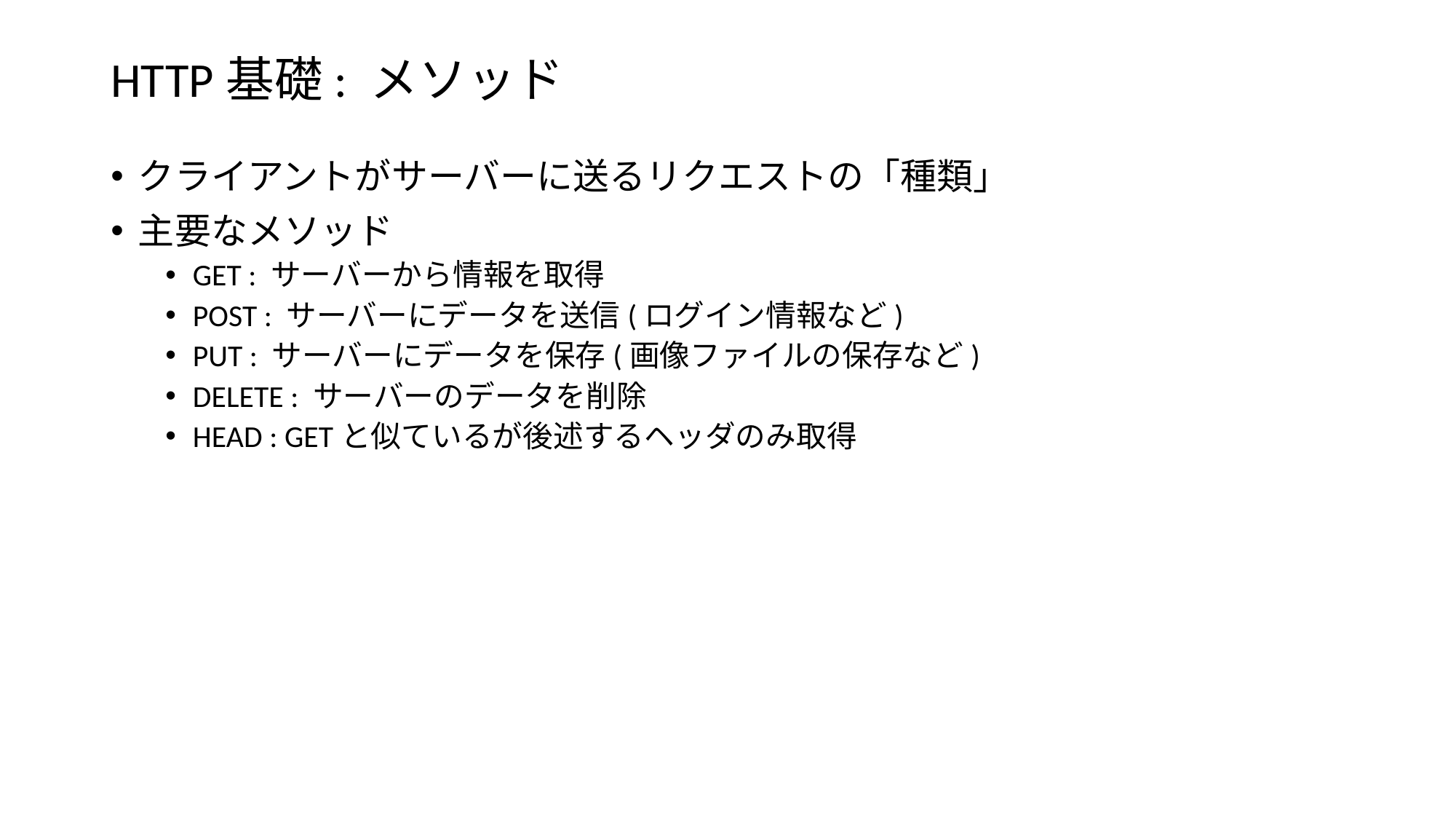

# HTTP基礎: メソッド
クライアントがサーバーに送るリクエストの「種類」
主要なメソッド
GET : サーバーから情報を取得
POST : サーバーにデータを送信(ログイン情報など)
PUT : サーバーにデータを保存(画像ファイルの保存など)
DELETE : サーバーのデータを削除
HEAD : GETと似ているが後述するヘッダのみ取得